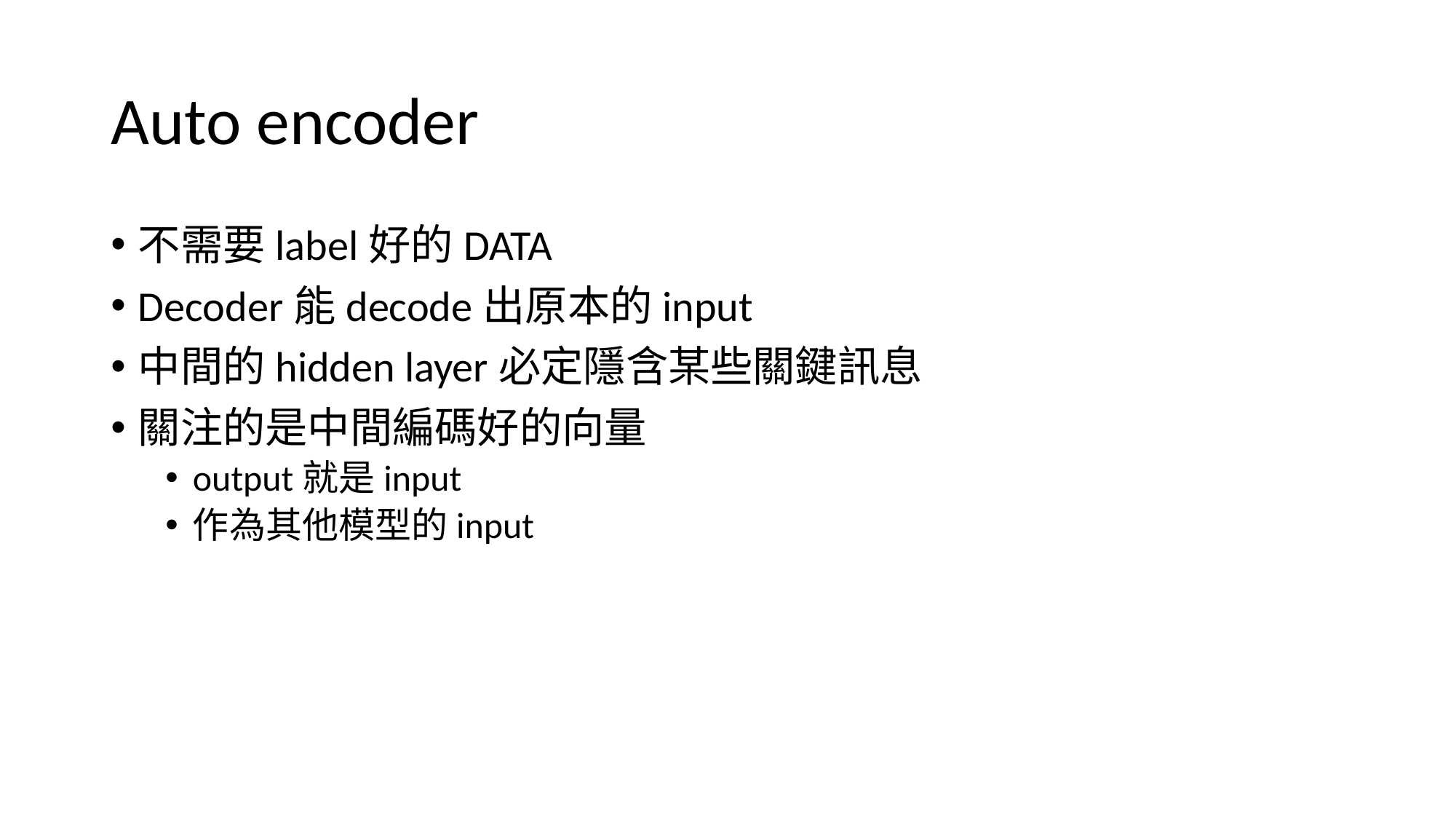

# Auto encoder
不需要label好的DATA
Decoder能decode出原本的input
中間的hidden layer必定隱含某些關鍵訊息
關注的是中間編碼好的向量
output就是input
作為其他模型的input